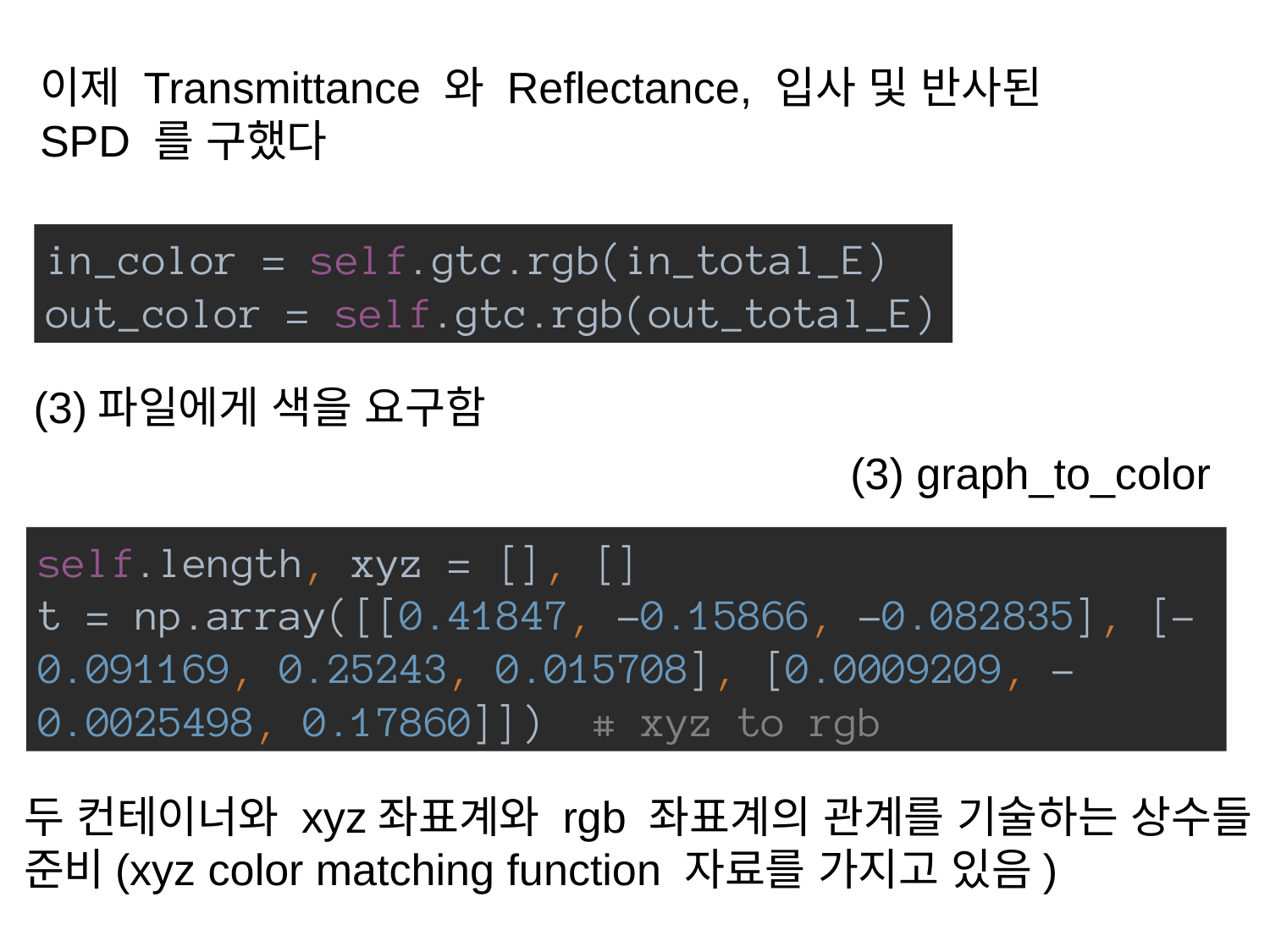

이제 Transmittance 와 Reflectance, 입사 및 반사된 SPD 를 구했다
in_color = self.gtc.rgb(in_total_E)
out_color = self.gtc.rgb(out_total_E)
(3)파일에게 색을 요구함
(3) graph_to_color
self.length, xyz = [], []
t = np.array([[0.41847, -0.15866, -0.082835], [-0.091169, 0.25243, 0.015708], [0.0009209, -0.0025498, 0.17860]])  # xyz to rgb
두 컨테이너와 xyz좌표계와 rgb 좌표계의 관계를 기술하는 상수들 준비(xyz color matching function 자료를 가지고 있음)